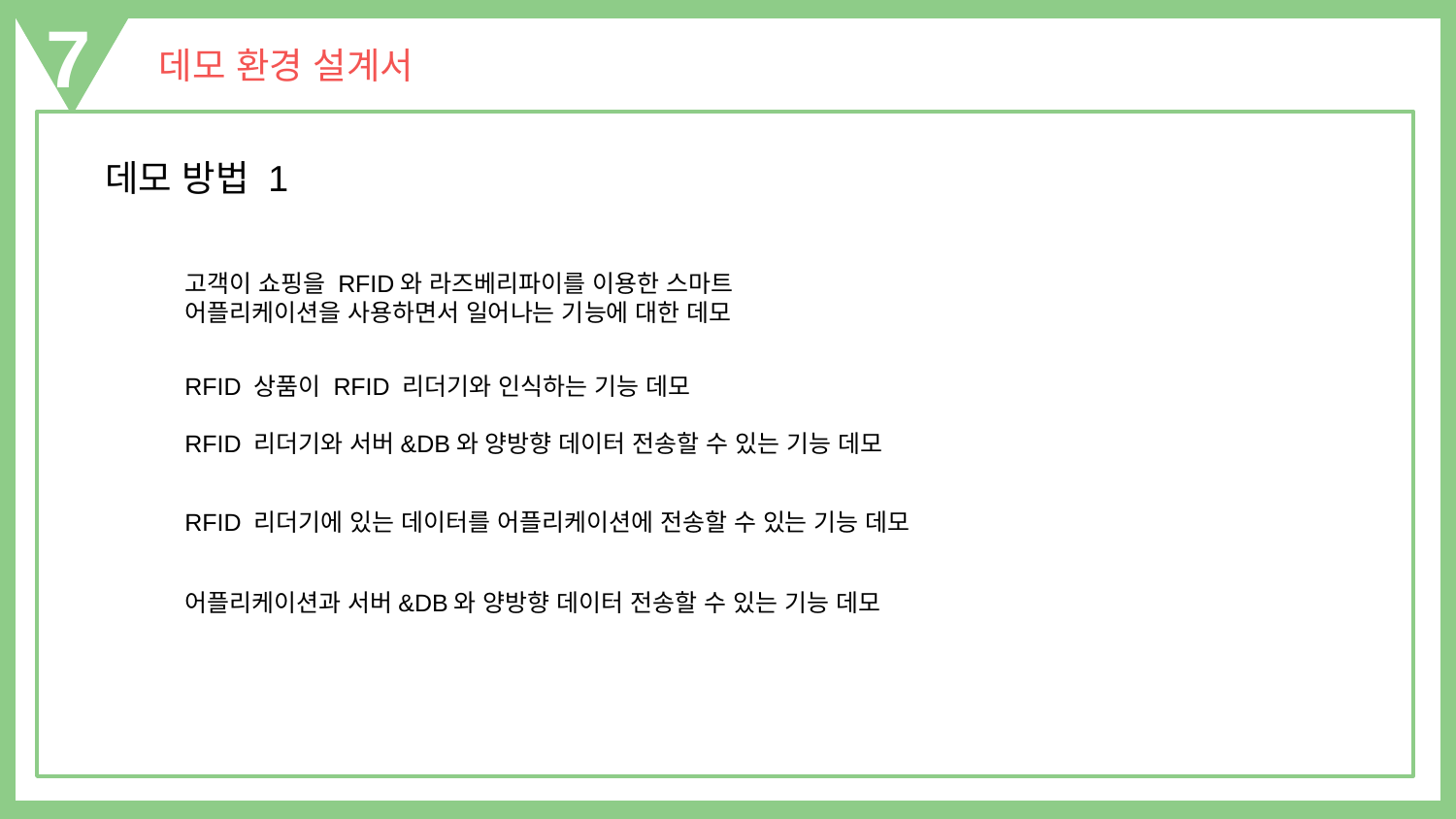

7
데모 환경 설계서
데모 방법 1
고객이 쇼핑을 RFID와 라즈베리파이를 이용한 스마트
어플리케이션을 사용하면서 일어나는 기능에 대한 데모
RFID 상품이 RFID 리더기와 인식하는 기능 데모
RFID 리더기와 서버&DB와 양방향 데이터 전송할 수 있는 기능 데모
RFID 리더기에 있는 데이터를 어플리케이션에 전송할 수 있는 기능 데모

어플리케이션과 서버&DB와 양방향 데이터 전송할 수 있는 기능 데모